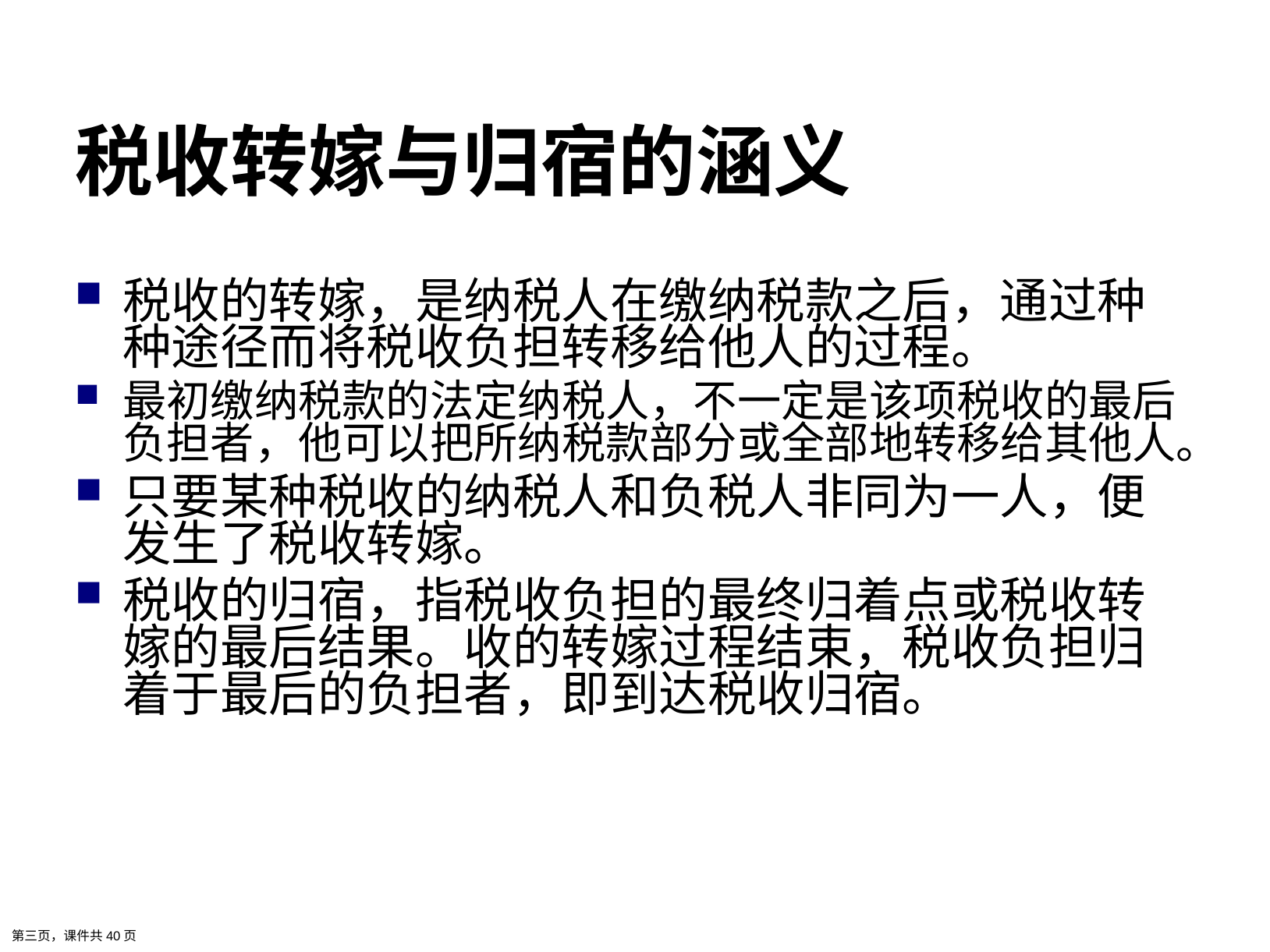

税收转嫁与归宿的涵义
税收的转嫁，是纳税人在缴纳税款之后，通过种种途径而将税收负担转移给他人的过程。
最初缴纳税款的法定纳税人，不一定是该项税收的最后负担者，他可以把所纳税款部分或全部地转移给其他人。
只要某种税收的纳税人和负税人非同为一人，便发生了税收转嫁。
税收的归宿，指税收负担的最终归着点或税收转嫁的最后结果。收的转嫁过程结束，税收负担归着于最后的负担者，即到达税收归宿。
第三页，课件共40页